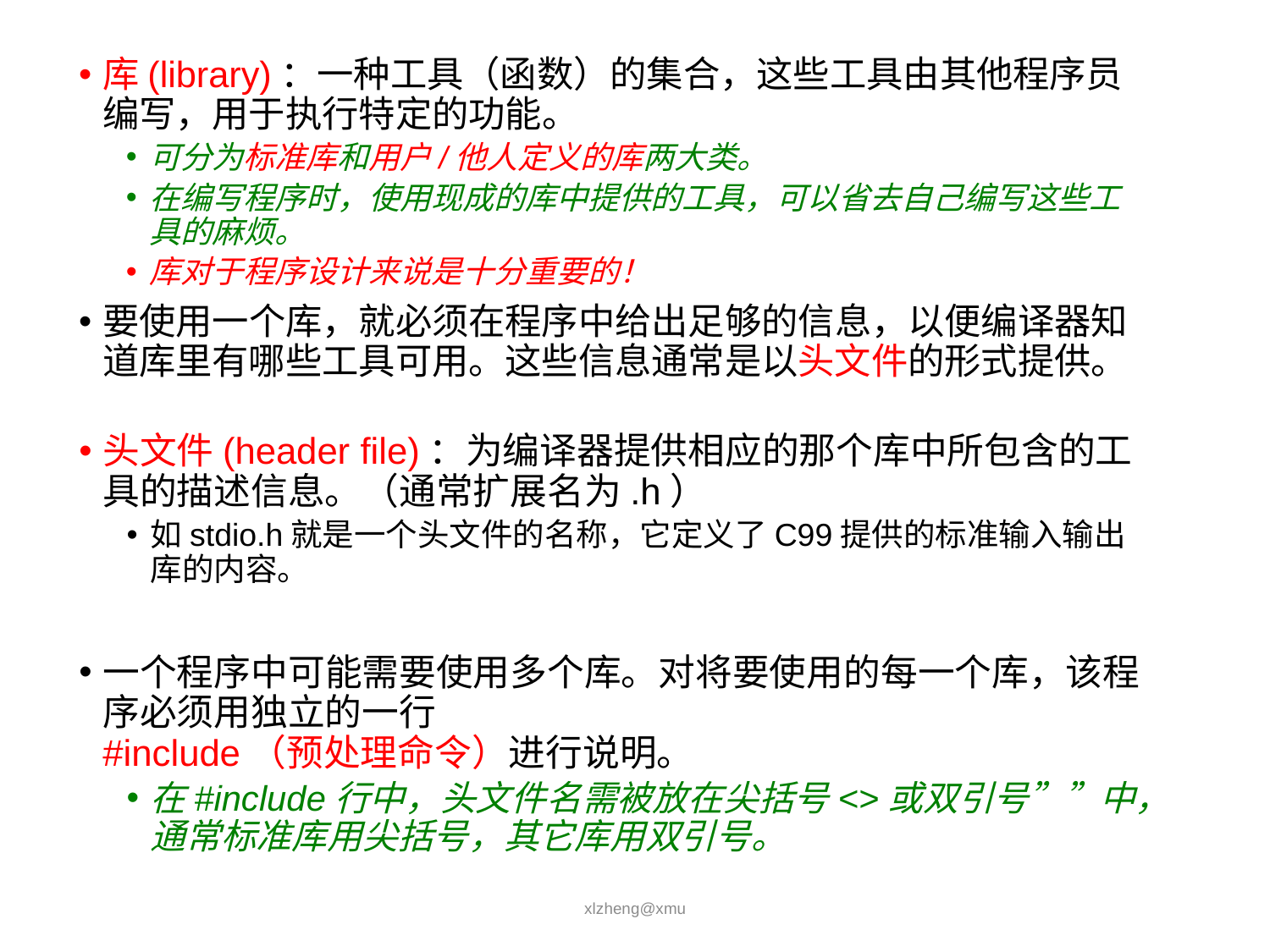

库(library)：一种工具（函数）的集合，这些工具由其他程序员编写，用于执行特定的功能。
可分为标准库和用户/他人定义的库两大类。
在编写程序时，使用现成的库中提供的工具，可以省去自己编写这些工具的麻烦。
库对于程序设计来说是十分重要的！
要使用一个库，就必须在程序中给出足够的信息，以便编译器知道库里有哪些工具可用。这些信息通常是以头文件的形式提供。
头文件(header file)：为编译器提供相应的那个库中所包含的工具的描述信息。（通常扩展名为.h）
如stdio.h就是一个头文件的名称，它定义了C99提供的标准输入输出库的内容。

一个程序中可能需要使用多个库。对将要使用的每一个库，该程序必须用独立的一行
#include（预处理命令）进行说明。
在#include行中，头文件名需被放在尖括号<>或双引号””中，通常标准库用尖括号，其它库用双引号。
xlzheng@xmu
13